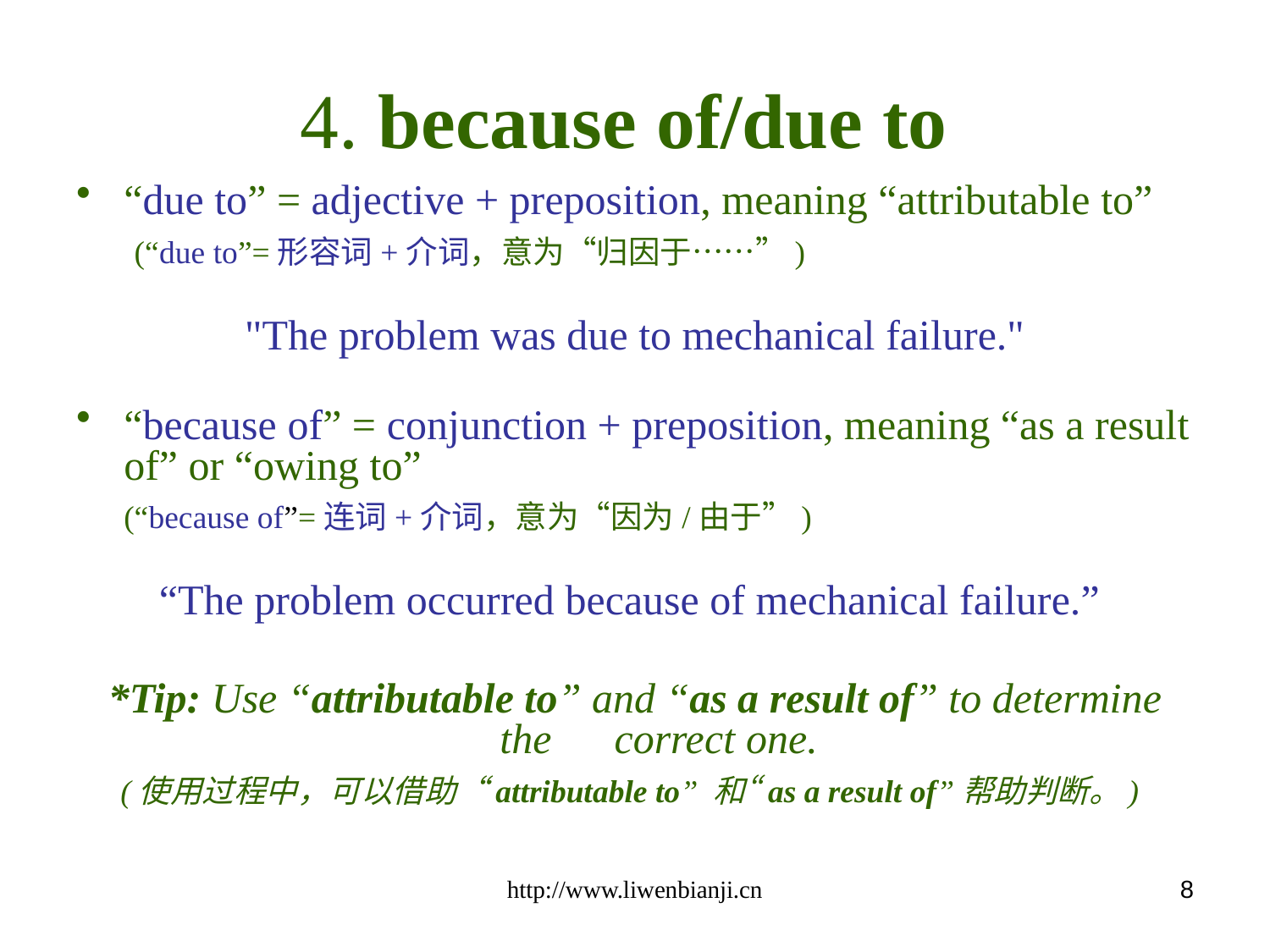

# 4. because of/due to
“due to” = adjective + preposition, meaning “attributable to”
	 (“due to”=形容词+介词，意为“归因于……”)

"The problem was due to mechanical failure."
“because of” = conjunction + preposition, meaning “as a result of” or “owing to”
	(“because of”=连词+介词，意为“因为/由于”)

“The problem occurred because of mechanical failure.”

*Tip: Use “attributable to” and “as a result of” to determine the　correct one.
(使用过程中，可以借助“attributable to” 和“as a result of”帮助判断。)
http://www.liwenbianji.cn
8